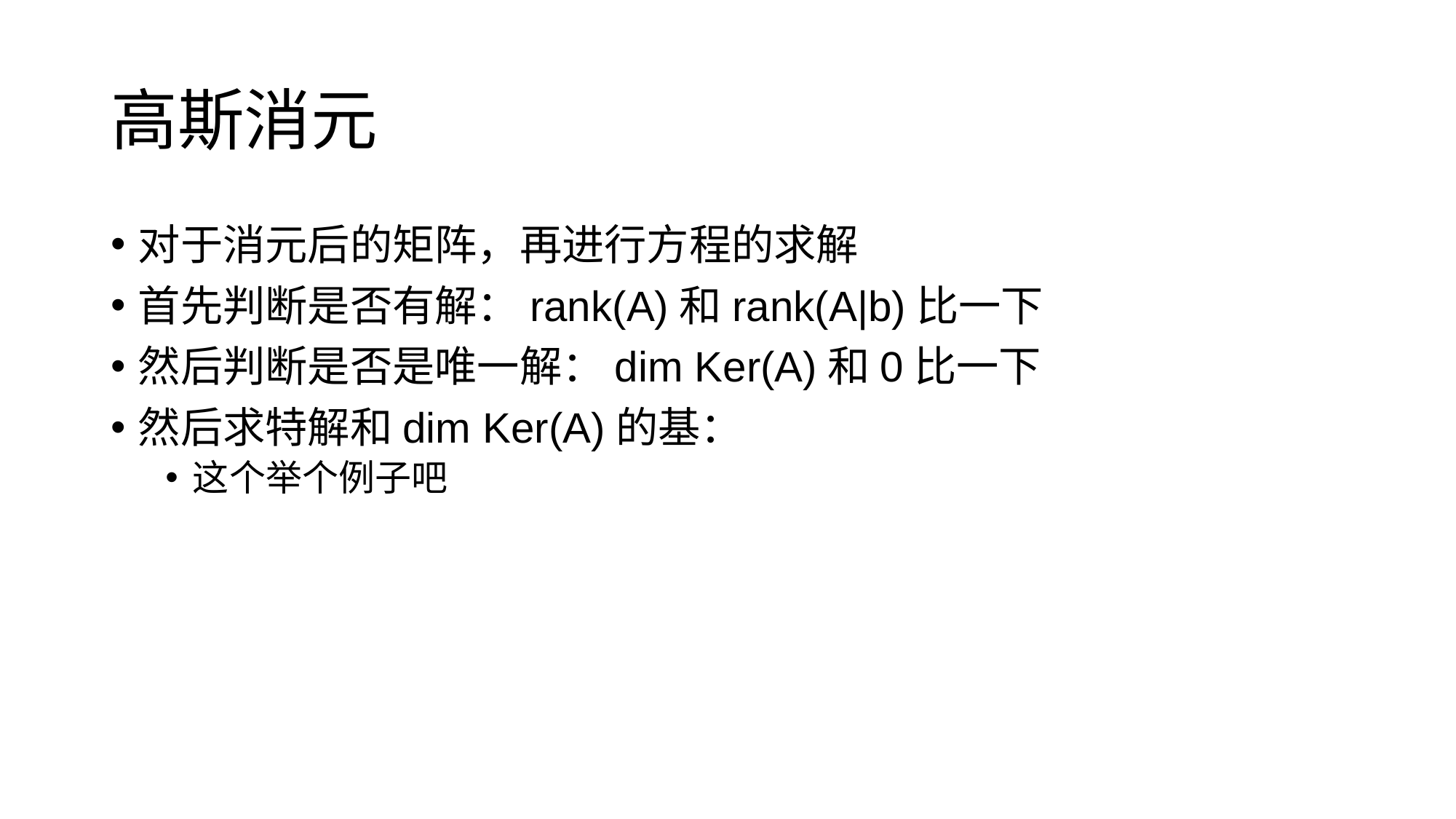

# 高斯消元
对于消元后的矩阵，再进行方程的求解
首先判断是否有解：rank(A)和rank(A|b)比一下
然后判断是否是唯一解：dim Ker(A)和0比一下
然后求特解和dim Ker(A)的基：
这个举个例子吧